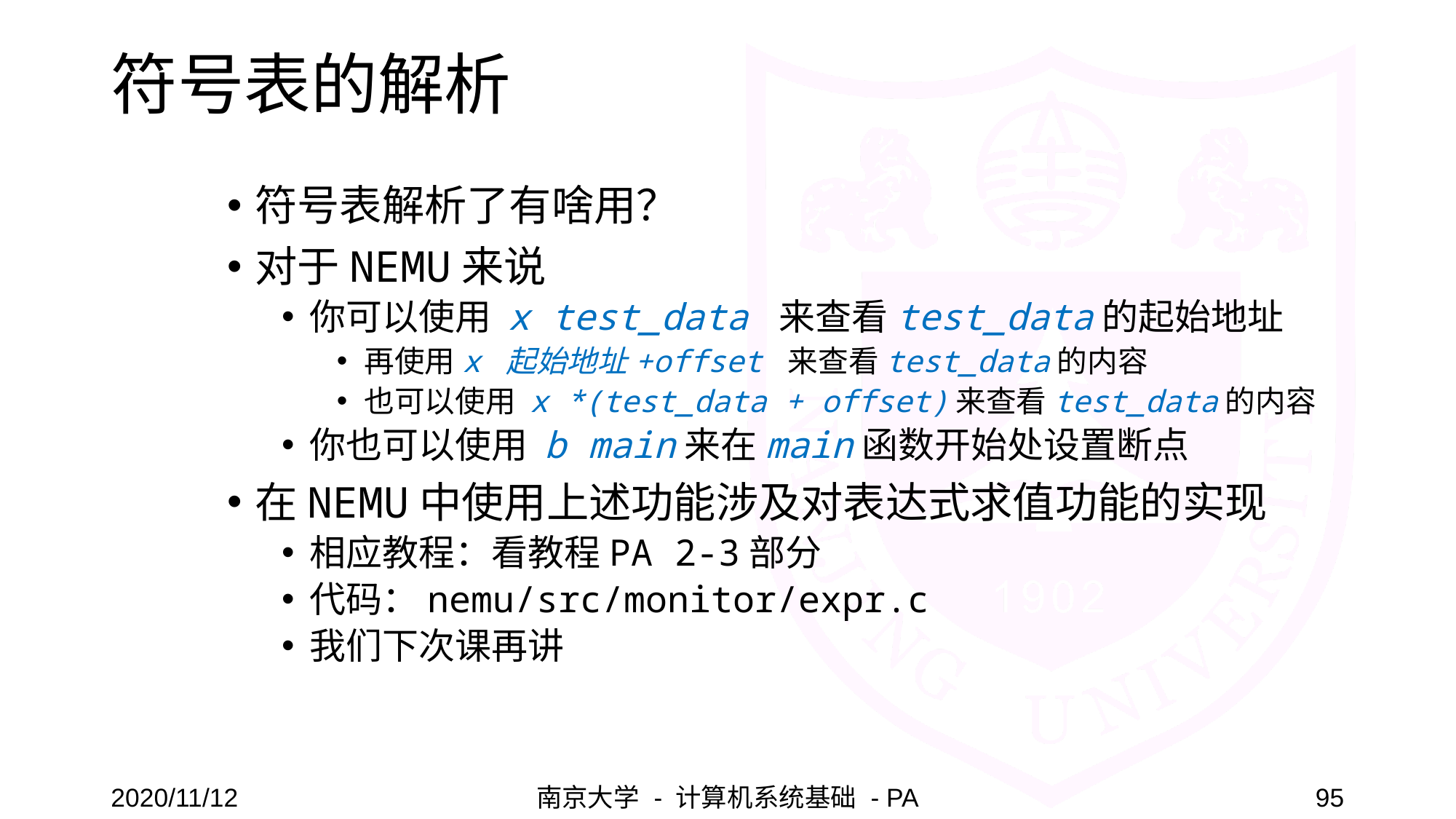

# 符号表的解析
符号表解析了有啥用？
对于NEMU来说
你可以使用 x test_data 来查看test_data的起始地址
再使用x 起始地址+offset 来查看test_data的内容
也可以使用 x *(test_data + offset)来查看test_data的内容
你也可以使用 b main来在main函数开始处设置断点
在NEMU中使用上述功能涉及对表达式求值功能的实现
相应教程：看教程PA 2-3部分
代码：nemu/src/monitor/expr.c
我们下次课再讲

2020/11/12
南京大学 - 计算机系统基础 - PA
95